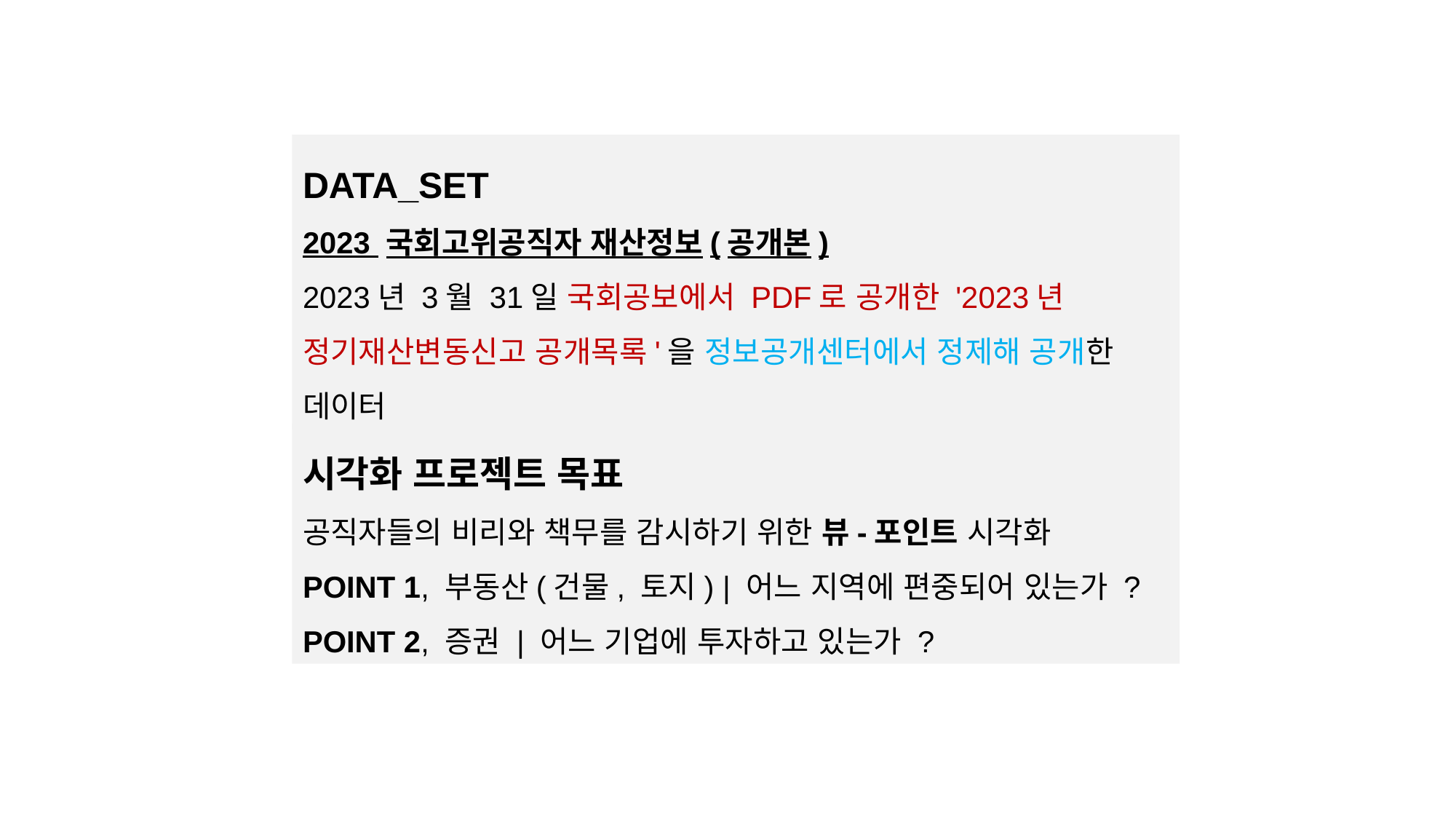

DATA_SET
2023 국회고위공직자 재산정보(공개본)
2023년 3월 31일 국회공보에서 PDF로 공개한 '2023년 정기재산변동신고 공개목록'을 정보공개센터에서 정제해 공개한 데이터
시각화 프로젝트 목표
공직자들의 비리와 책무를 감시하기 위한 뷰-포인트 시각화
POINT 1, 부동산(건물, 토지) | 어느 지역에 편중되어 있는가 ?
POINT 2, 증권 | 어느 기업에 투자하고 있는가 ?